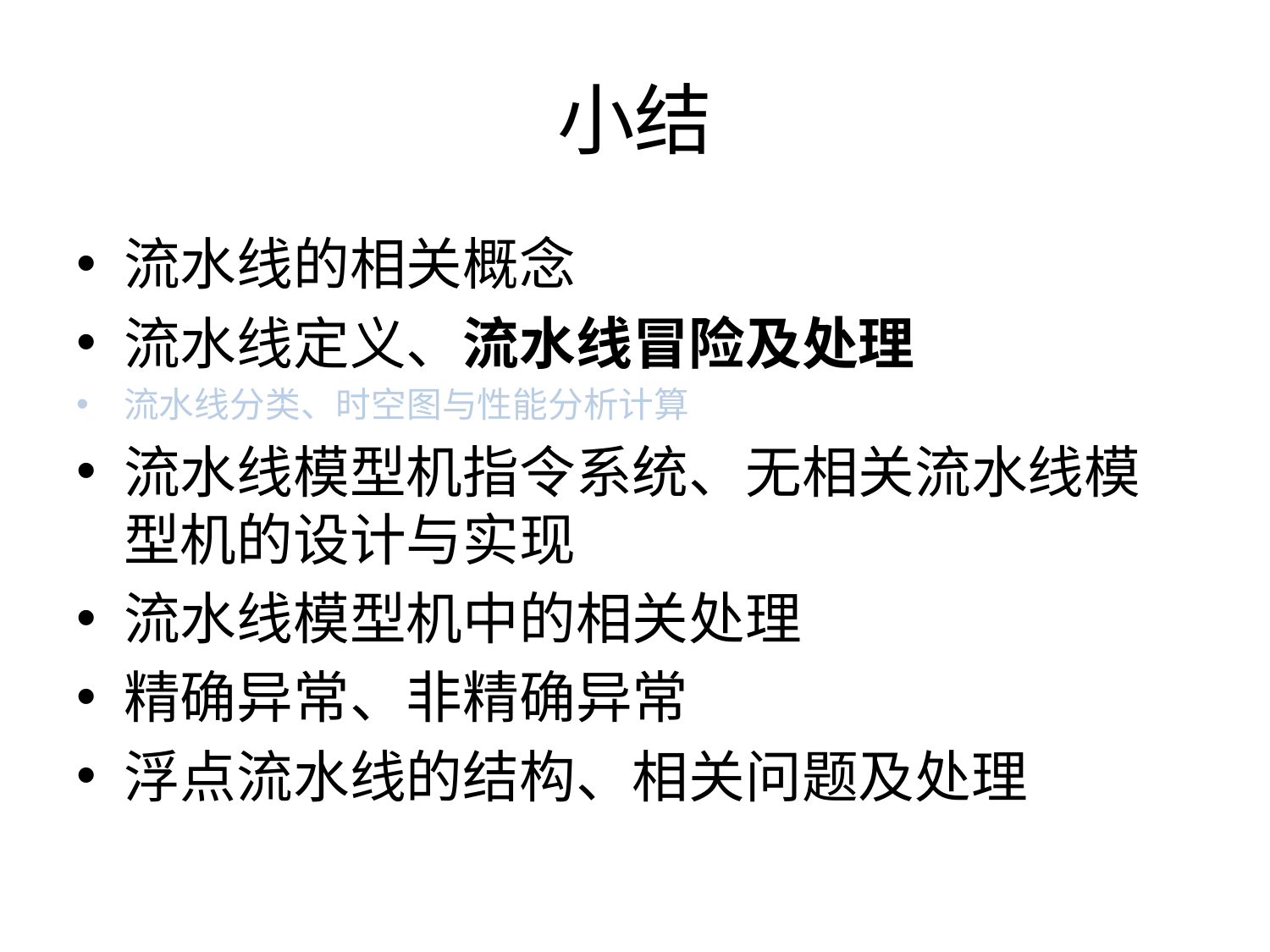

# 小结
流水线的相关概念
流水线定义、流水线冒险及处理
流水线分类、时空图与性能分析计算
流水线模型机指令系统、无相关流水线模型机的设计与实现
流水线模型机中的相关处理
精确异常、非精确异常
浮点流水线的结构、相关问题及处理
66